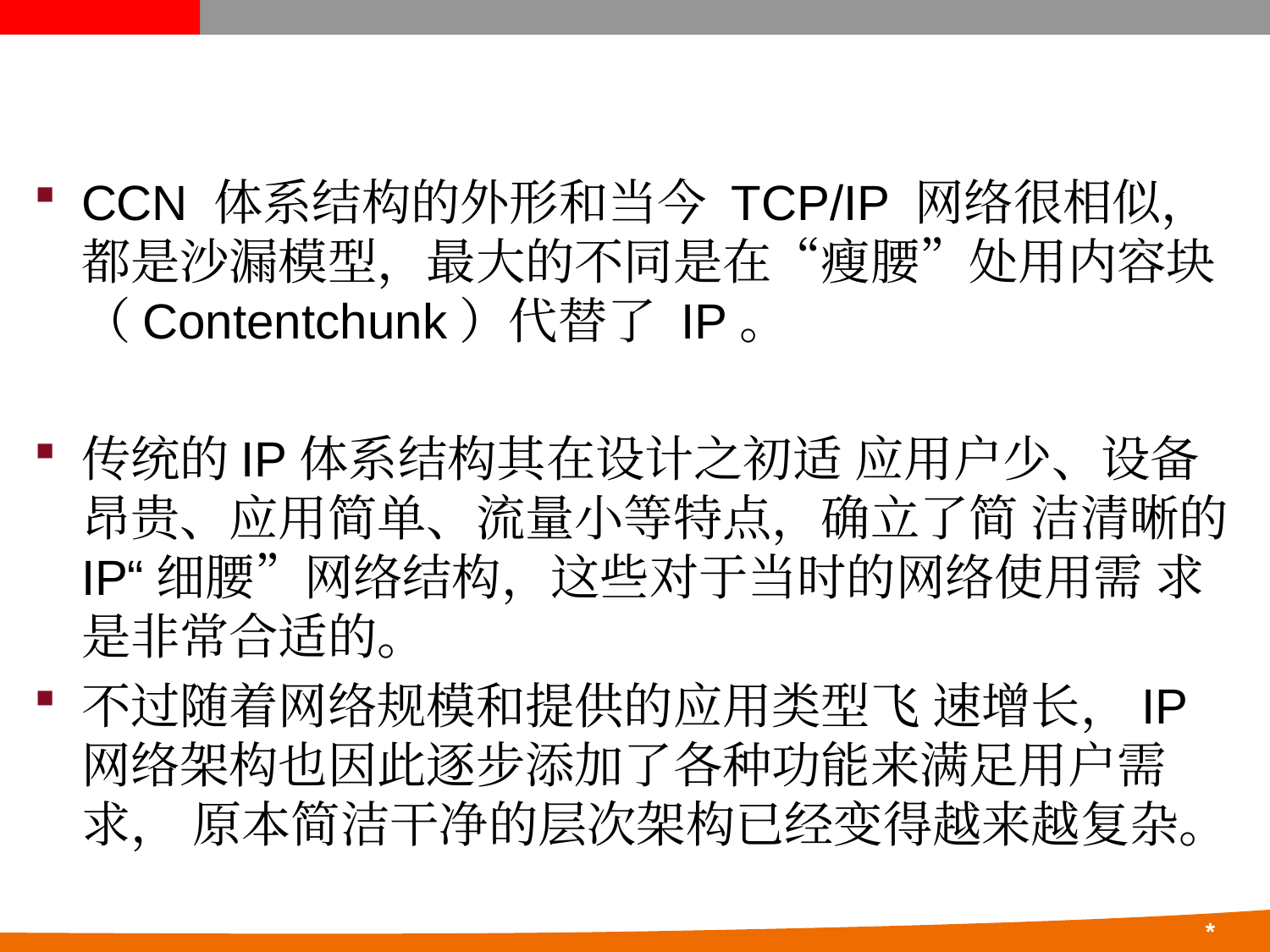

#
CCN 体系结构的外形和当今 TCP/IP 网络很相似，都是沙漏模型，最大的不同是在“瘦腰”处用内容块（Contentchunk）代替了 IP。

传统的IP体系结构其在设计之初适 应用户少、设备昂贵、应用简单、流量小等特点，确立了简 洁清晰的 IP“细腰”网络结构，这些对于当时的网络使用需 求是非常合适的。
不过随着网络规模和提供的应用类型飞 速增长，IP 网络架构也因此逐步添加了各种功能来满足用户需求， 原本简洁干净的层次架构已经变得越来越复杂。